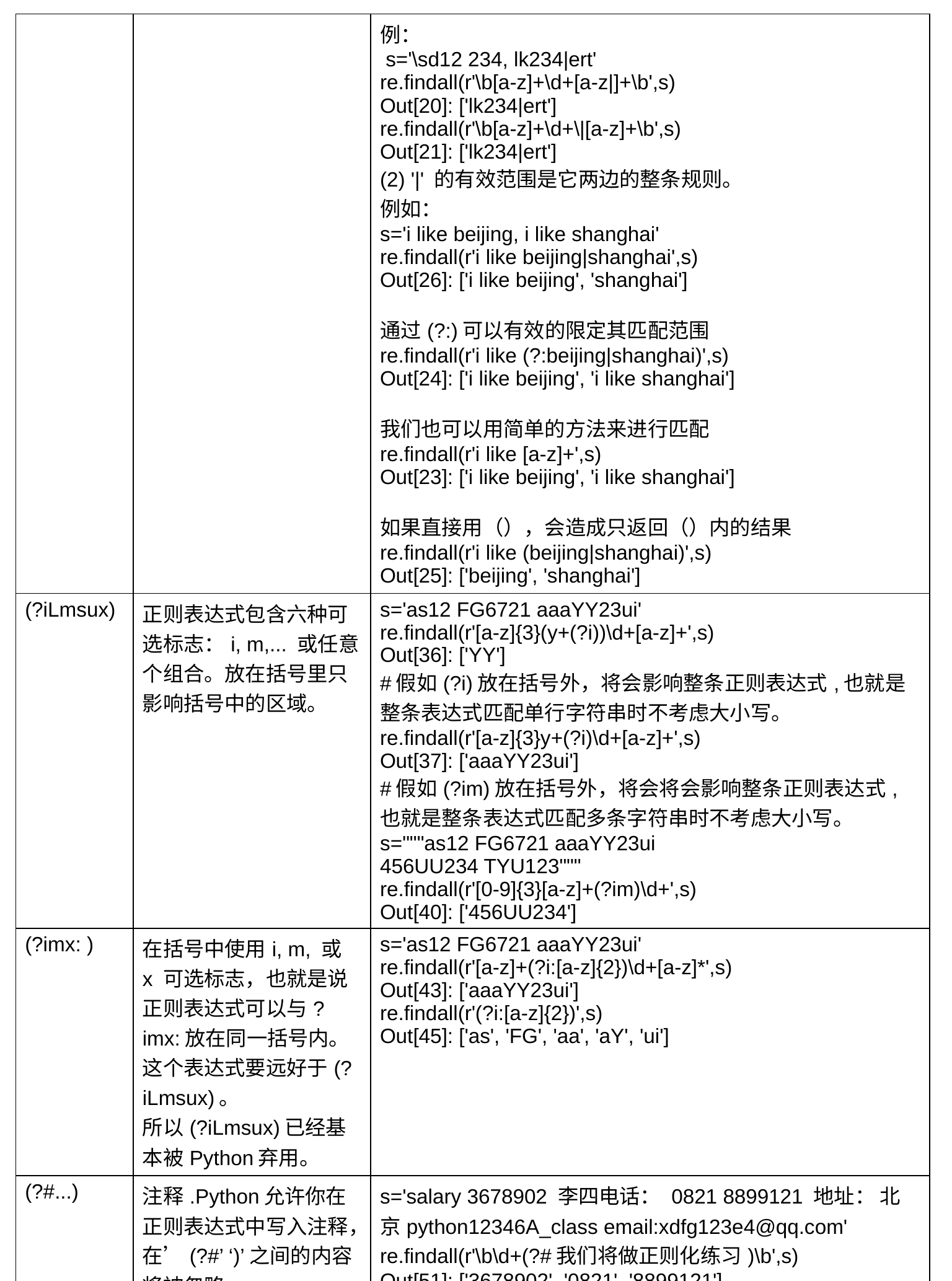

|  |  | 例： s='\sd12 234, lk234|ert' re.findall(r'\b[a-z]+\d+[a-z|]+\b',s) Out[20]: ['lk234|ert'] re.findall(r'\b[a-z]+\d+\|[a-z]+\b',s) Out[21]: ['lk234|ert'] (2) '|' 的有效范围是它两边的整条规则。 例如： s='i like beijing, i like shanghai' re.findall(r'i like beijing|shanghai',s) Out[26]: ['i like beijing', 'shanghai'] 通过(?:)可以有效的限定其匹配范围 re.findall(r'i like (?:beijing|shanghai)',s) Out[24]: ['i like beijing', 'i like shanghai'] 我们也可以用简单的方法来进行匹配 re.findall(r'i like [a-z]+',s) Out[23]: ['i like beijing', 'i like shanghai'] 如果直接用（），会造成只返回（）内的结果 re.findall(r'i like (beijing|shanghai)',s) Out[25]: ['beijing', 'shanghai'] |
| --- | --- | --- |
| (?iLmsux) | 正则表达式包含六种可选标志：i, m,... 或任意个组合。放在括号里只影响括号中的区域。 | s='as12 FG6721 aaaYY23ui' re.findall(r'[a-z]{3}(y+(?i))\d+[a-z]+',s) Out[36]: ['YY'] #假如(?i)放在括号外，将会影响整条正则表达式,也就是整条表达式匹配单行字符串时不考虑大小写。 re.findall(r'[a-z]{3}y+(?i)\d+[a-z]+',s) Out[37]: ['aaaYY23ui'] #假如(?im)放在括号外，将会将会影响整条正则表达式,也就是整条表达式匹配多条字符串时不考虑大小写。 s="""as12 FG6721 aaaYY23ui 456UU234 TYU123""" re.findall(r'[0-9]{3}[a-z]+(?im)\d+',s) Out[40]: ['456UU234'] |
| (?imx: ) | 在括号中使用i, m, 或 x 可选标志，也就是说正则表达式可以与?imx:放在同一括号内。这个表达式要远好于(?iLmsux)。 所以(?iLmsux)已经基本被Python弃用。 | s='as12 FG6721 aaaYY23ui' re.findall(r'[a-z]+(?i:[a-z]{2})\d+[a-z]\*',s) Out[43]: ['aaaYY23ui'] re.findall(r'(?i:[a-z]{2})',s) Out[45]: ['as', 'FG', 'aa', 'aY', 'ui'] |
| (?#...) | 注释.Python允许你在正则表达式中写入注释，在’(?#’ ‘)’之间的内容将被忽略。 | s='salary 3678902 李四电话： 0821 8899121 地址： 北京python12346A\_class email:xdfg123e4@qq.com' re.findall(r'\b\d+(?#我们将做正则化练习)\b',s) Out[51]: ['3678902', '0821', '8899121'] re.findall(r'[a-z0-9]+@[a-z]+\.[a-z]+',s) Out[52]: ['xdfg123e4@qq.com'] |